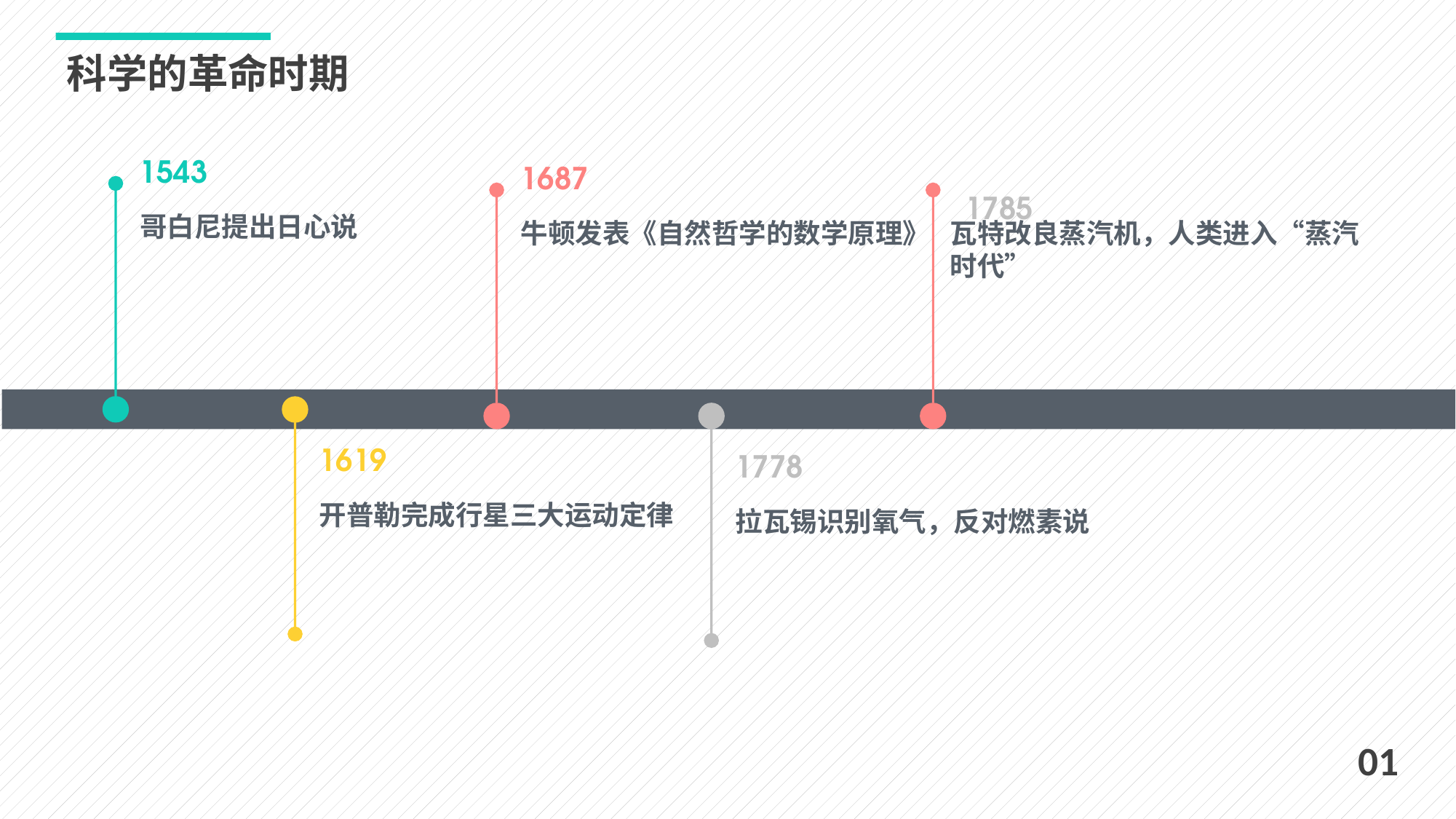

科学的革命时期
1543
1687

1785

哥白尼提出日心说
牛顿发表《自然哲学的数学原理》
瓦特改良蒸汽机，人类进入“蒸汽
时代”

1778
拉瓦锡识别氧气，反对燃素说
1619
开普勒完成行星三大运动定律
01